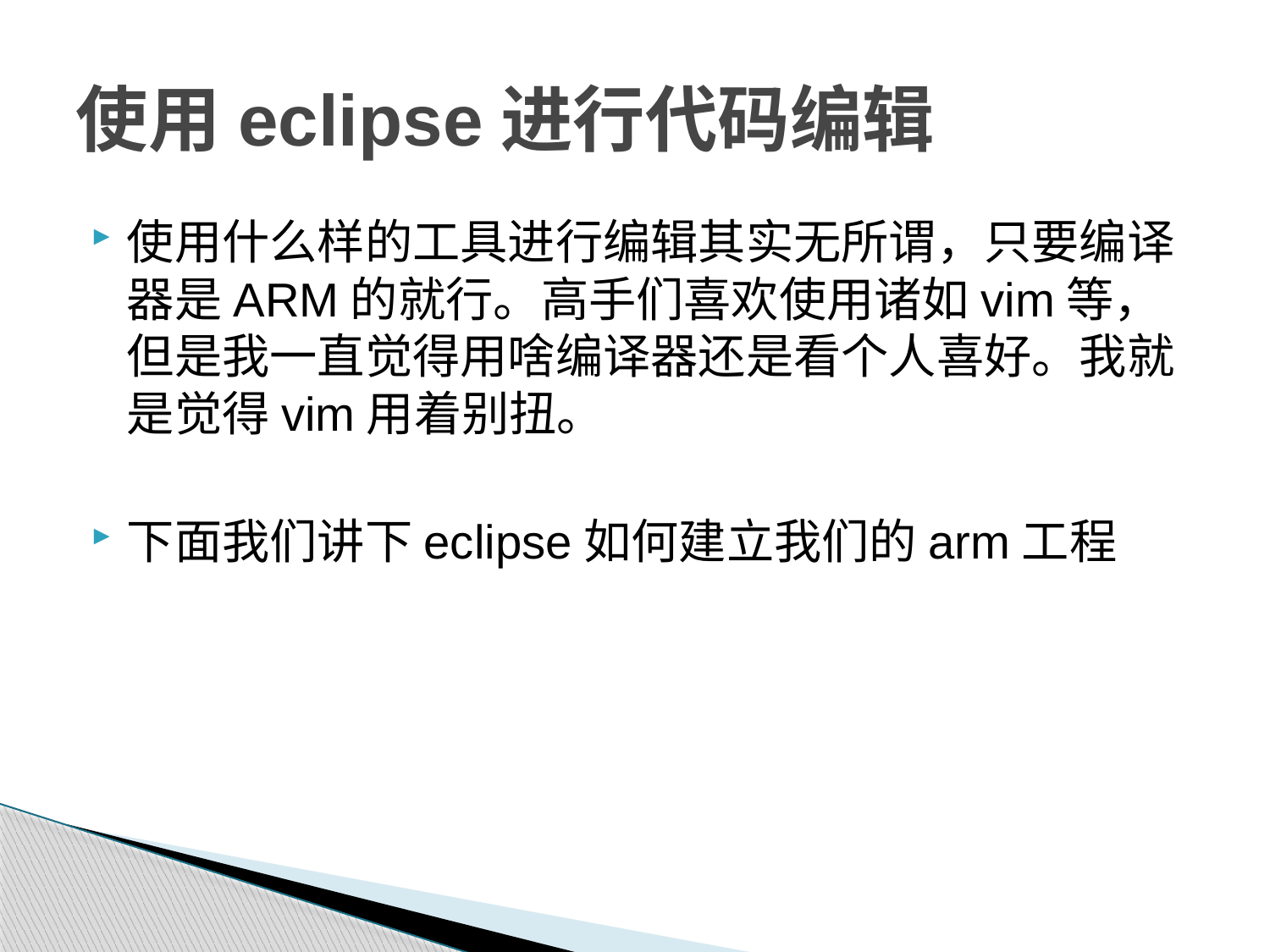

# 使用eclipse进行代码编辑
使用什么样的工具进行编辑其实无所谓，只要编译器是ARM的就行。高手们喜欢使用诸如vim等，但是我一直觉得用啥编译器还是看个人喜好。我就是觉得vim用着别扭。

下面我们讲下eclipse如何建立我们的arm工程